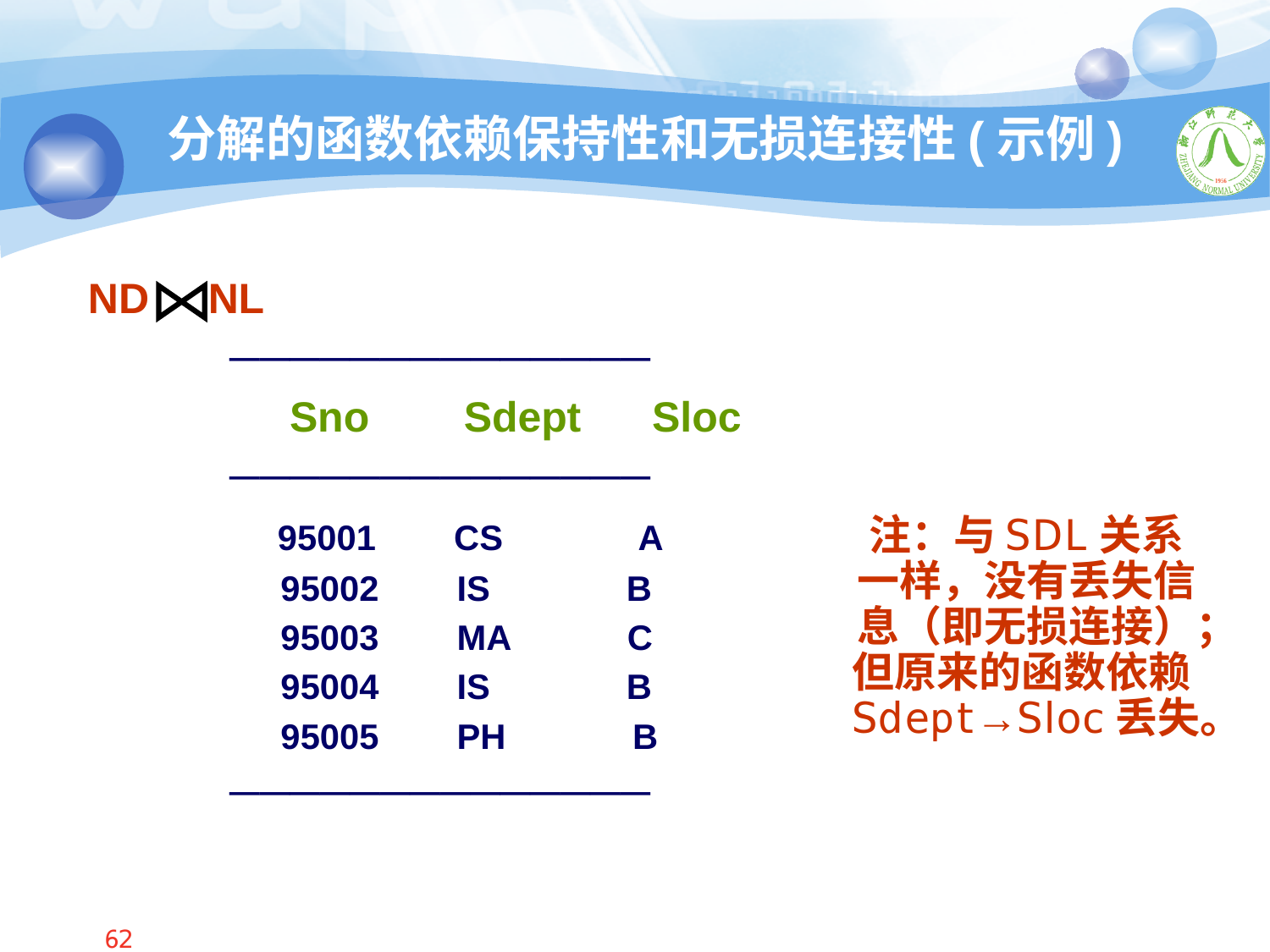

# 分解的函数依赖保持性和无损连接性(示例)
 ND     NL
             ──────────────
                  Sno        Sdept      Sloc
             ──────────────
                 95001        CS              A
                     95002        IS              B
                     95003        MA            C
                     95004        IS              B
                     95005        PH             B
             ──────────────

注：与SDL关系一样，没有丢失信息（即无损连接）；
但原来的函数依赖Sdept→Sloc丢失。
62